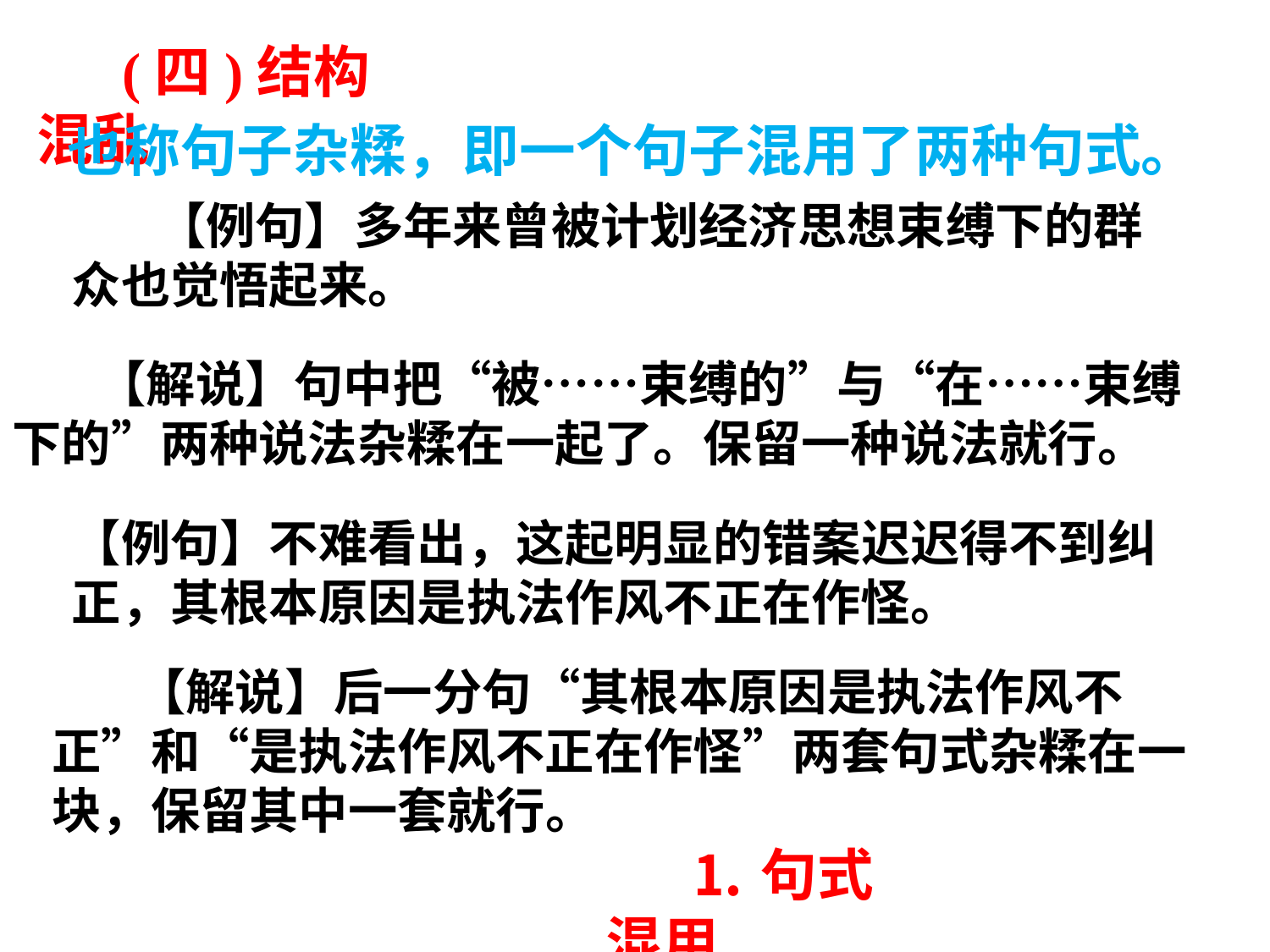

(四)结构混乱
也称句子杂糅，即一个句子混用了两种句式。
【例句】多年来曾被计划经济思想束缚下的群众也觉悟起来。
【解说】句中把“被……束缚的”与“在……束缚下的”两种说法杂糅在一起了。保留一种说法就行。
【例句】不难看出，这起明显的错案迟迟得不到纠正，其根本原因是执法作风不正在作怪。
【解说】后一分句“其根本原因是执法作风不正”和“是执法作风不正在作怪”两套句式杂糅在一块，保留其中一套就行。

⒈句式混用